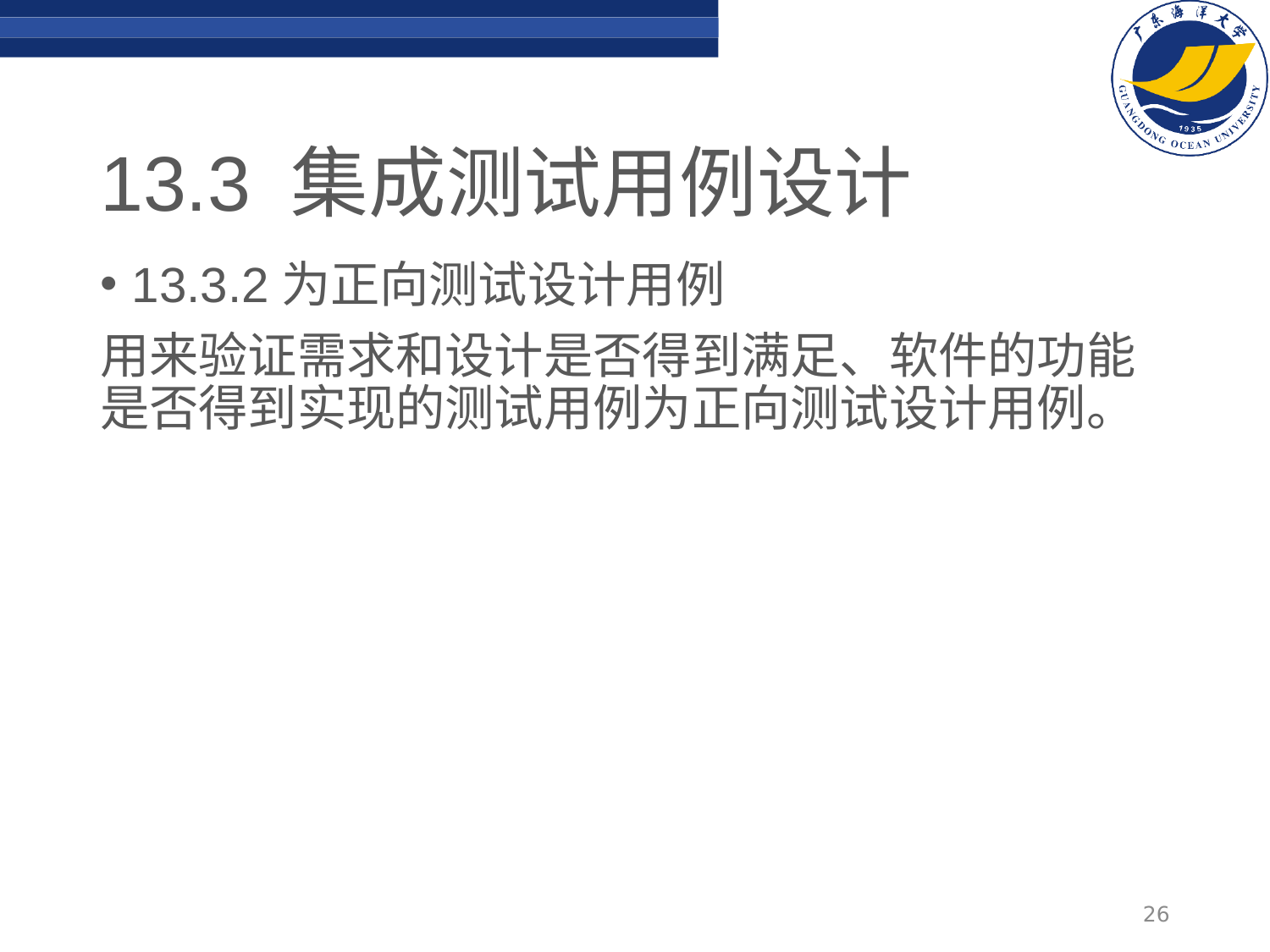

# 13.3 集成测试用例设计
13.3.2为正向测试设计用例
用来验证需求和设计是否得到满足、软件的功能是否得到实现的测试用例为正向测试设计用例。
26